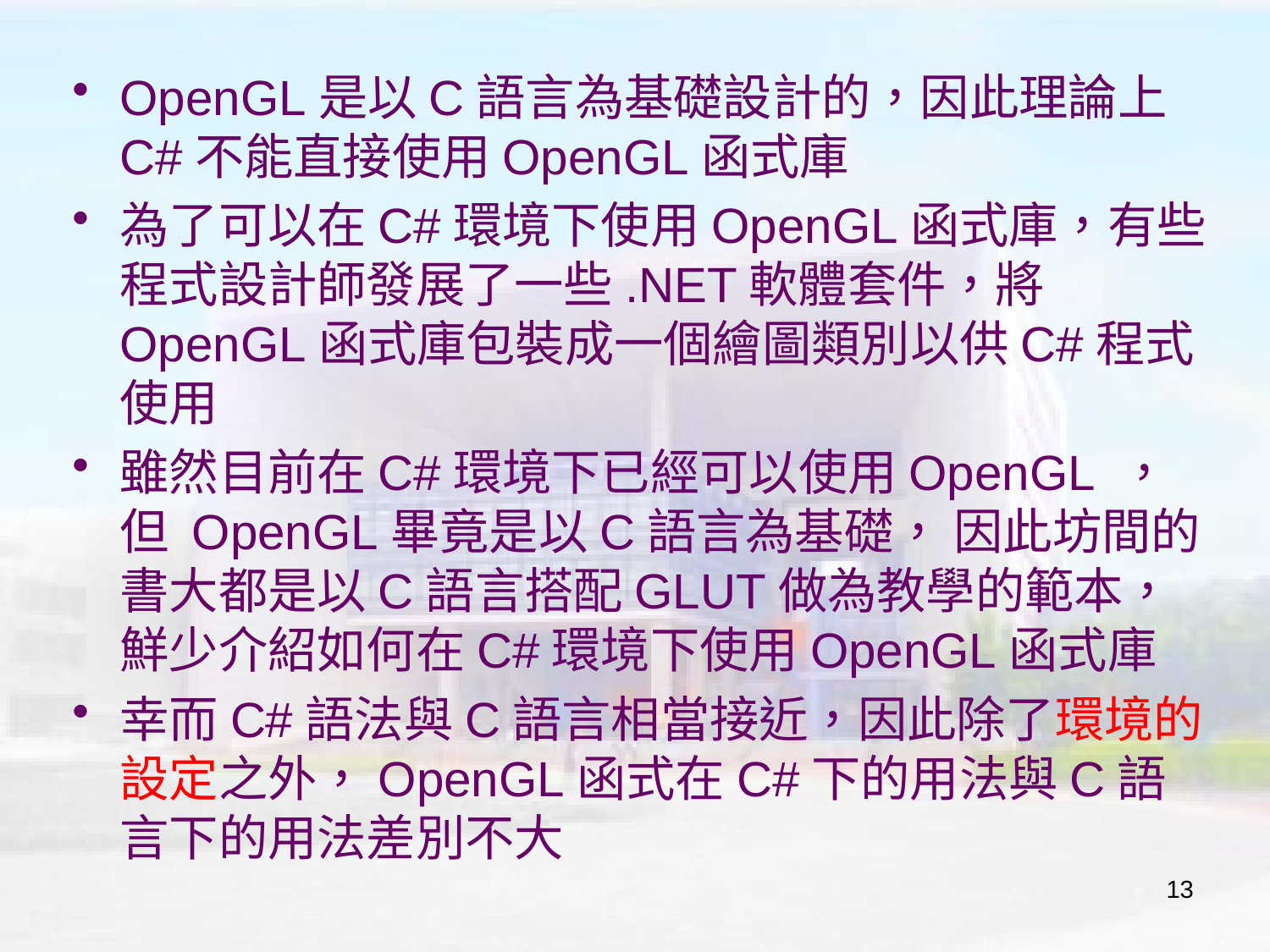

OpenGL是以C語言為基礎設計的，因此理論上C#不能直接使用OpenGL函式庫
為了可以在C#環境下使用OpenGL函式庫，有些程式設計師發展了一些.NET軟體套件，將OpenGL函式庫包裝成一個繪圖類別以供C#程式使用
雖然目前在C#環境下已經可以使用OpenGL ，但 OpenGL畢竟是以C語言為基礎， 因此坊間的書大都是以C語言搭配GLUT做為教學的範本，鮮少介紹如何在C#環境下使用OpenGL函式庫
幸而C#語法與C語言相當接近，因此除了環境的設定之外，OpenGL函式在C#下的用法與C語言下的用法差別不大
13